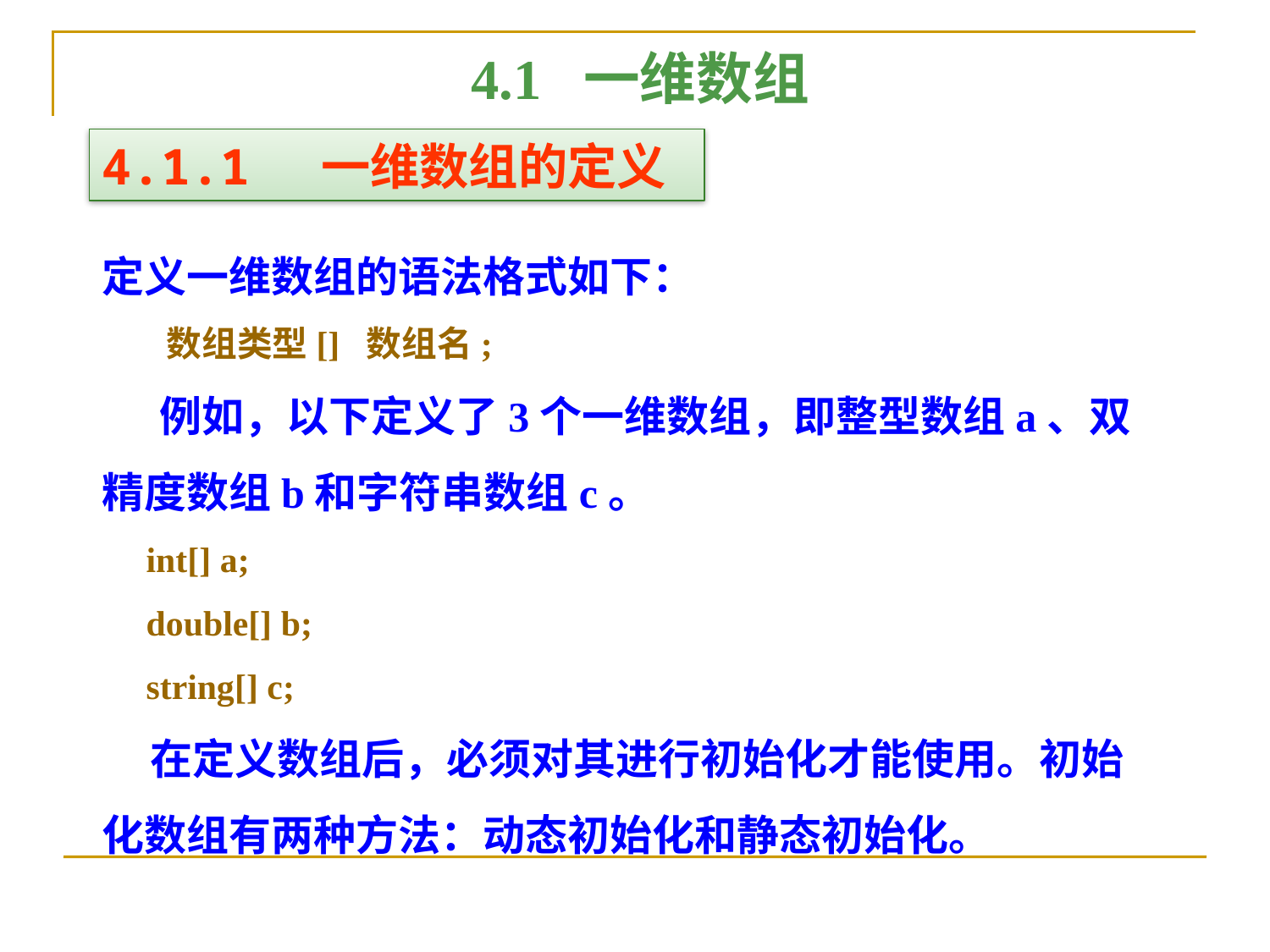

4.1  一维数组
4.1.1  一维数组的定义
定义一维数组的语法格式如下：
       数组类型[]  数组名;
     例如，以下定义了3个一维数组，即整型数组a、双精度数组b和字符串数组c。
     int[] a;
     double[] b;
     string[] c;
    在定义数组后，必须对其进行初始化才能使用。初始化数组有两种方法：动态初始化和静态初始化。